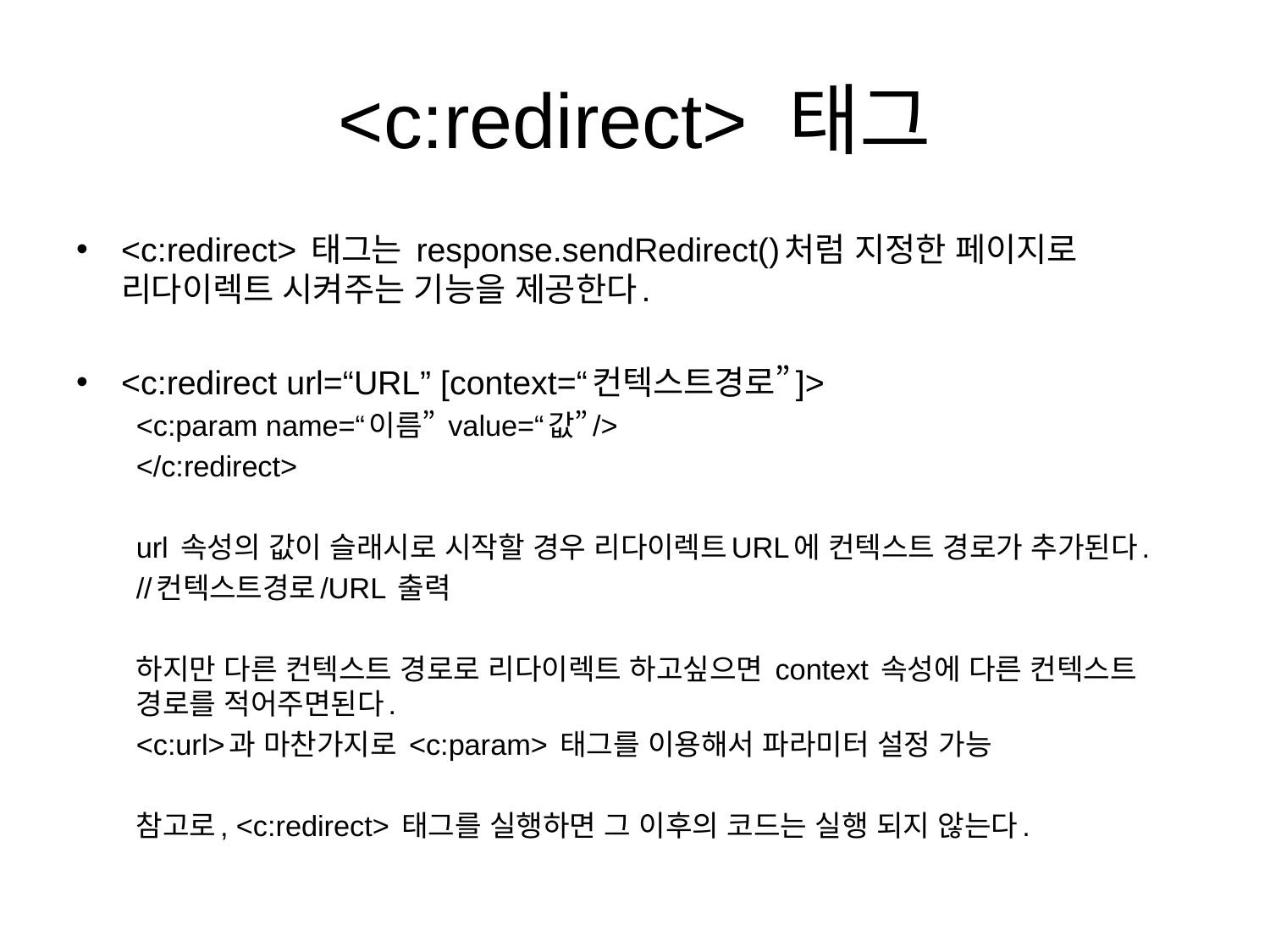

# <c:redirect> 태그
<c:redirect> 태그는 response.sendRedirect()처럼 지정한 페이지로 리다이렉트 시켜주는 기능을 제공한다.

<c:redirect url=“URL” [context=“컨텍스트경로”]>
<c:param name=“이름” value=“값”/>
</c:redirect>

url 속성의 값이 슬래시로 시작할 경우 리다이렉트URL에 컨텍스트 경로가 추가된다.
//컨텍스트경로/URL 출력

하지만 다른 컨텍스트 경로로 리다이렉트 하고싶으면 context 속성에 다른 컨텍스트 경로를 적어주면된다.
<c:url>과 마찬가지로 <c:param> 태그를 이용해서 파라미터 설정 가능

참고로, <c:redirect> 태그를 실행하면 그 이후의 코드는 실행 되지 않는다.